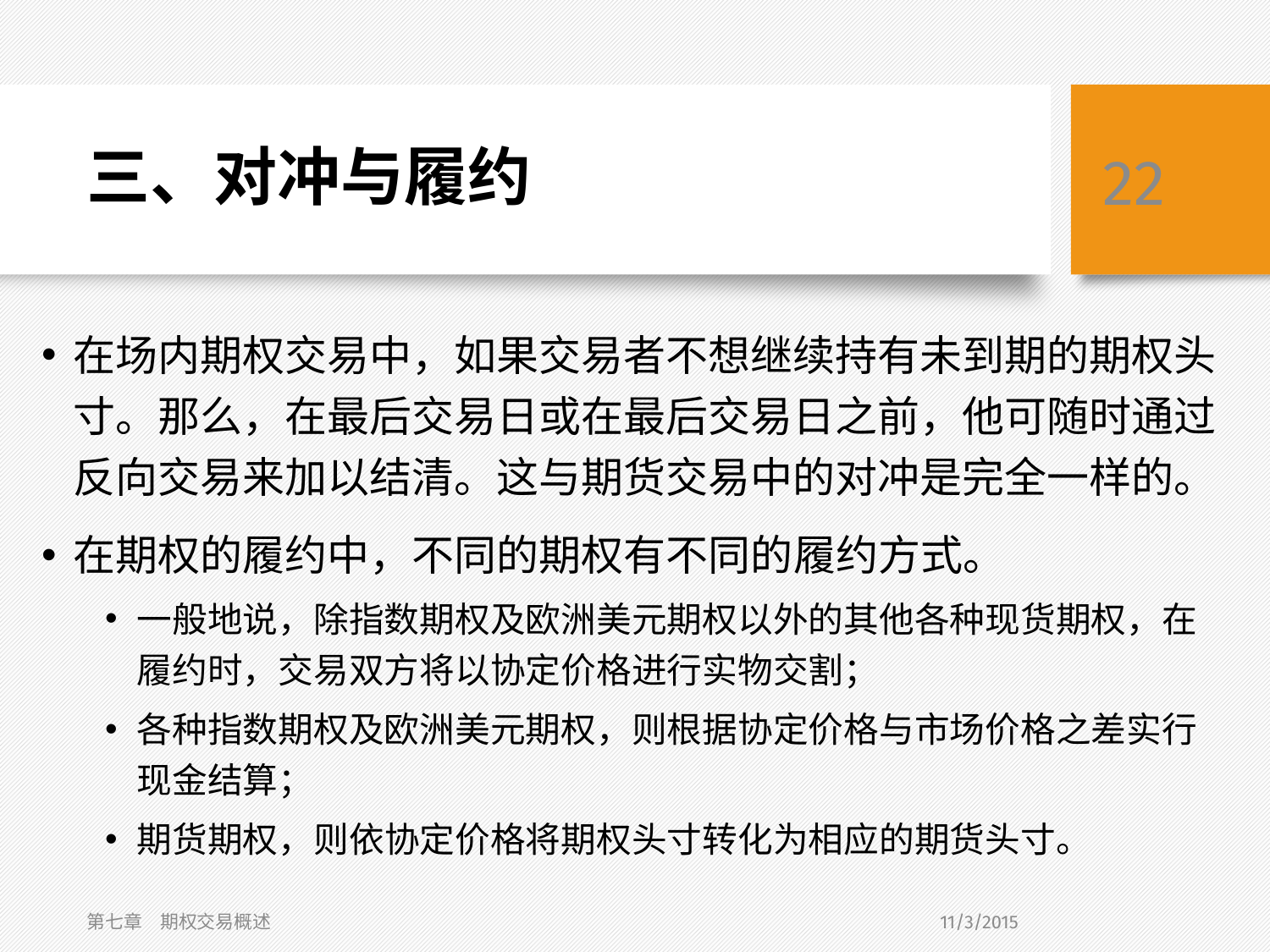

# 三、对冲与履约
22
在场内期权交易中，如果交易者不想继续持有未到期的期权头寸。那么，在最后交易日或在最后交易日之前，他可随时通过反向交易来加以结清。这与期货交易中的对冲是完全一样的。
在期权的履约中，不同的期权有不同的履约方式。
一般地说，除指数期权及欧洲美元期权以外的其他各种现货期权，在履约时，交易双方将以协定价格进行实物交割；
各种指数期权及欧洲美元期权，则根据协定价格与市场价格之差实行现金结算；
期货期权，则依协定价格将期权头寸转化为相应的期货头寸。

11/3/2015
第七章　期权交易概述